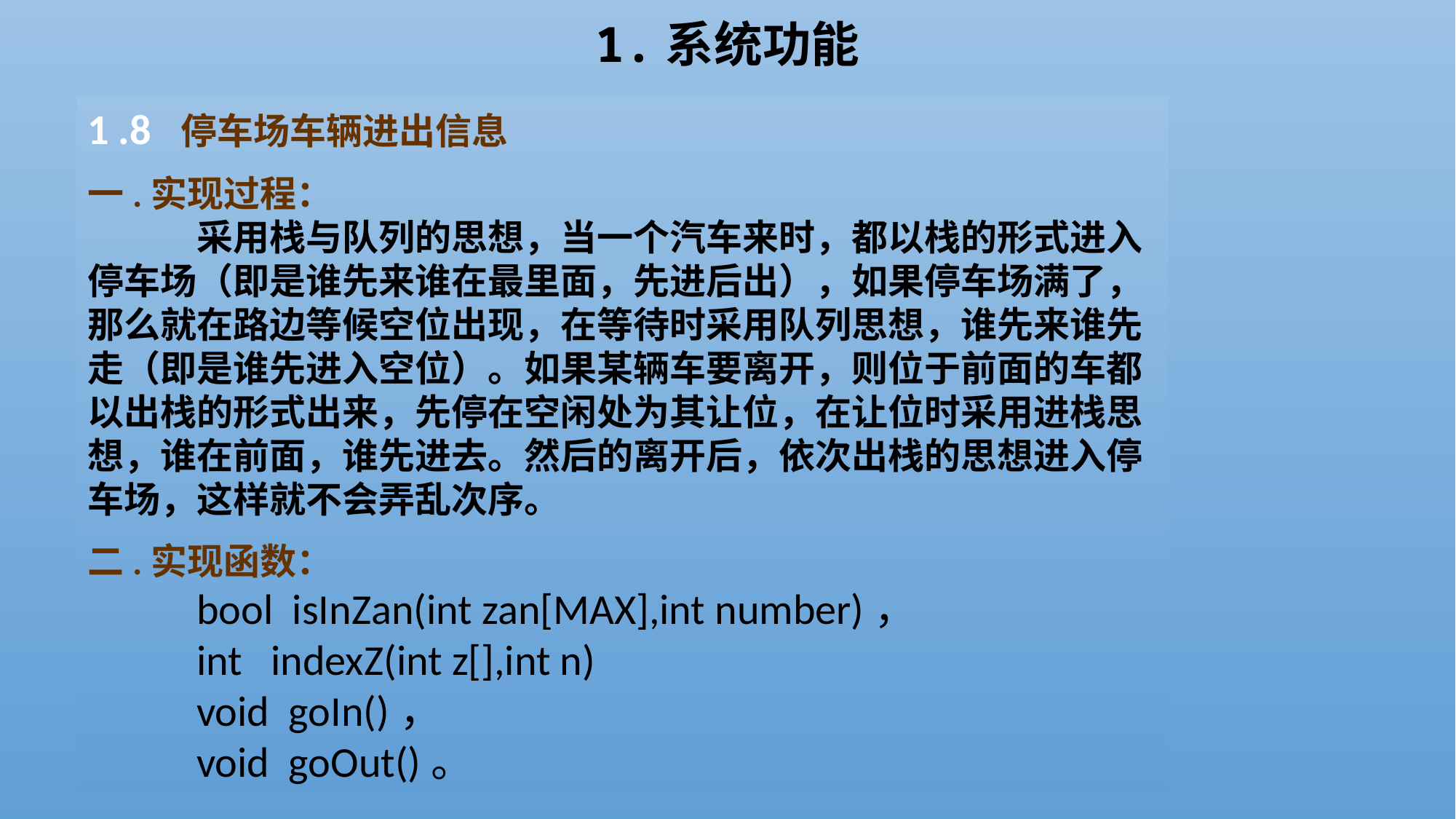

1.系统功能
1 .8  停车场车辆进出信息
一.实现过程：
	采用栈与队列的思想，当一个汽车来时，都以栈的形式进入停车场（即是谁先来谁在最里面，先进后出），如果停车场满了，那么就在路边等候空位出现，在等待时采用队列思想，谁先来谁先走（即是谁先进入空位）。如果某辆车要离开，则位于前面的车都以出栈的形式出来，先停在空闲处为其让位，在让位时采用进栈思想，谁在前面，谁先进去。然后的离开后，依次出栈的思想进入停车场，这样就不会弄乱次序。
二.实现函数：
	bool  isInZan(int zan[MAX],int number)，
	int   indexZ(int z[],int n)
	void  goIn()，
	void  goOut()。